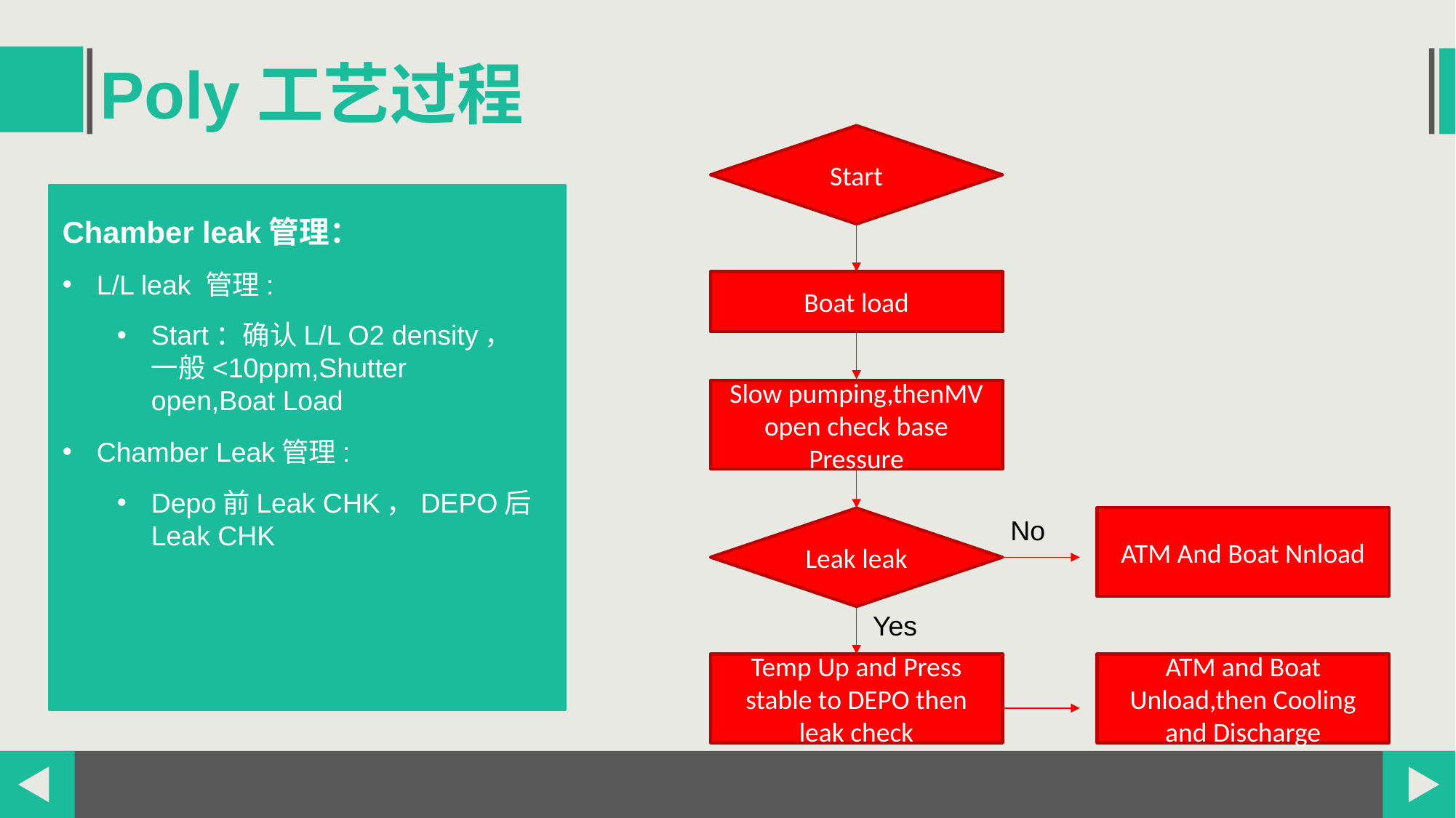

Poly工艺过程
Start

Chamber leak管理：
L/L leak 管理:
Start：确认L/L O2 density，一般<10ppm,Shutter open,Boat Load
Chamber Leak管理:
Depo前Leak CHK，DEPO后Leak CHK
Boat load
Slow pumping,thenMV open check base Pressure
ATM And Boat Nnload
Leak leak
No
Yes
Temp Up and Press stable to DEPO then leak check
ATM and Boat Unload,then Cooling and Discharge